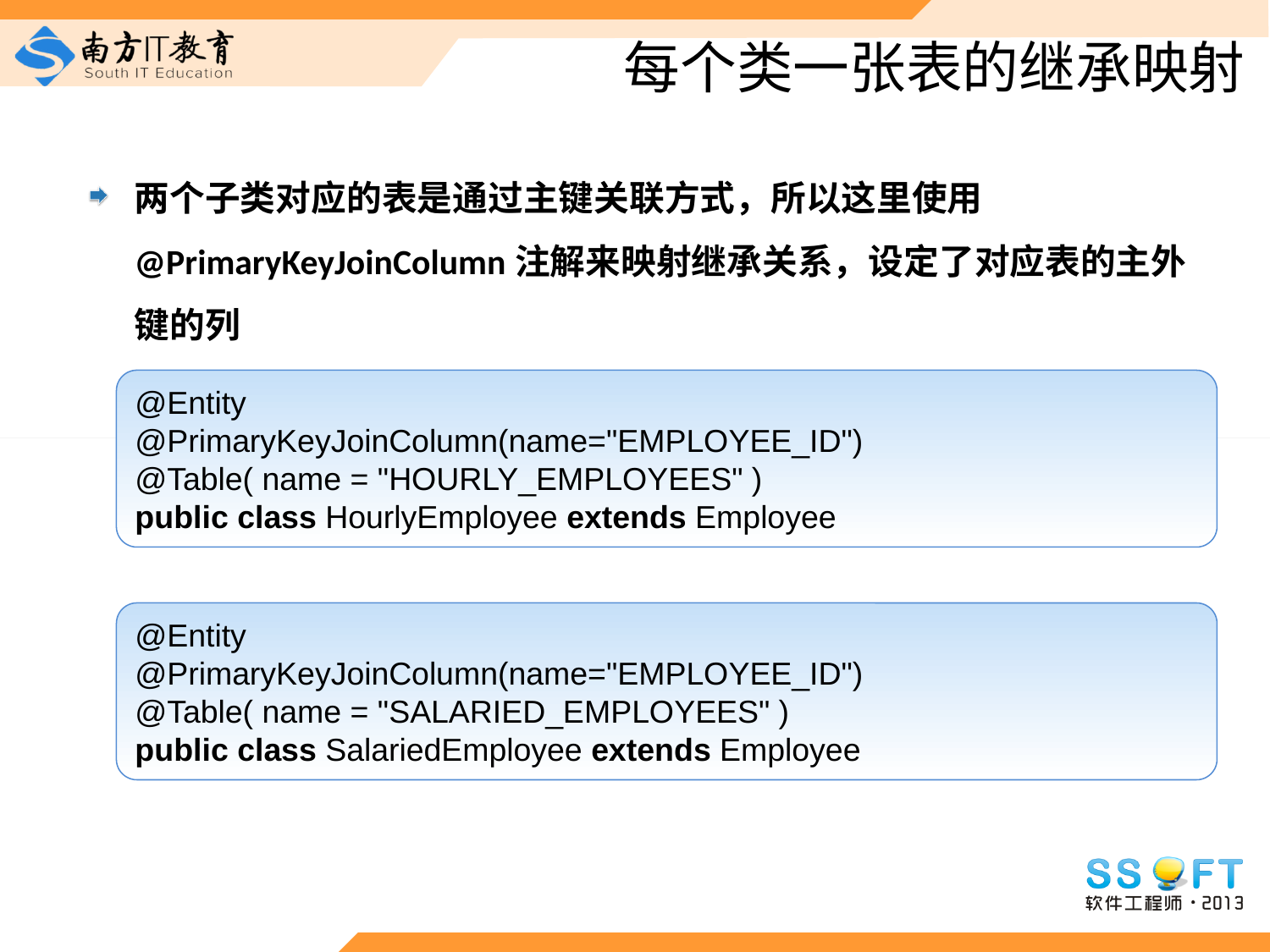

# 每个类一张表的继承映射
两个子类对应的表是通过主键关联方式，所以这里使用@PrimaryKeyJoinColumn注解来映射继承关系，设定了对应表的主外键的列

@Entity
@PrimaryKeyJoinColumn(name="EMPLOYEE_ID")
@Table( name = "HOURLY_EMPLOYEES" )
public class HourlyEmployee extends Employee

@Entity
@PrimaryKeyJoinColumn(name="EMPLOYEE_ID")
@Table( name = "SALARIED_EMPLOYEES" )
public class SalariedEmployee extends Employee